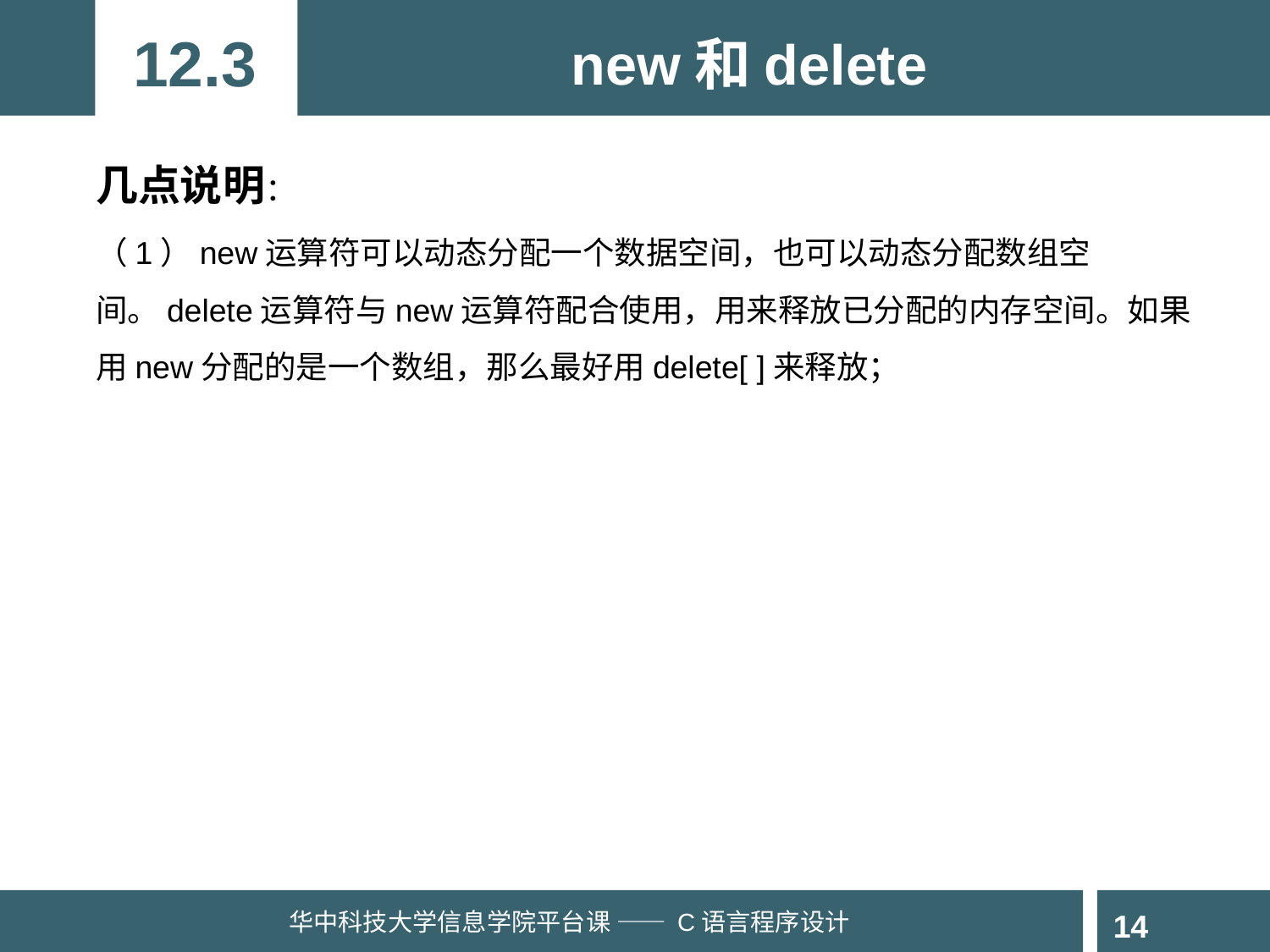

12.3
new和delete
几点说明：
（1）new运算符可以动态分配一个数据空间，也可以动态分配数组空间。delete运算符与new运算符配合使用，用来释放已分配的内存空间。如果用new分配的是一个数组，那么最好用delete[ ]来释放；